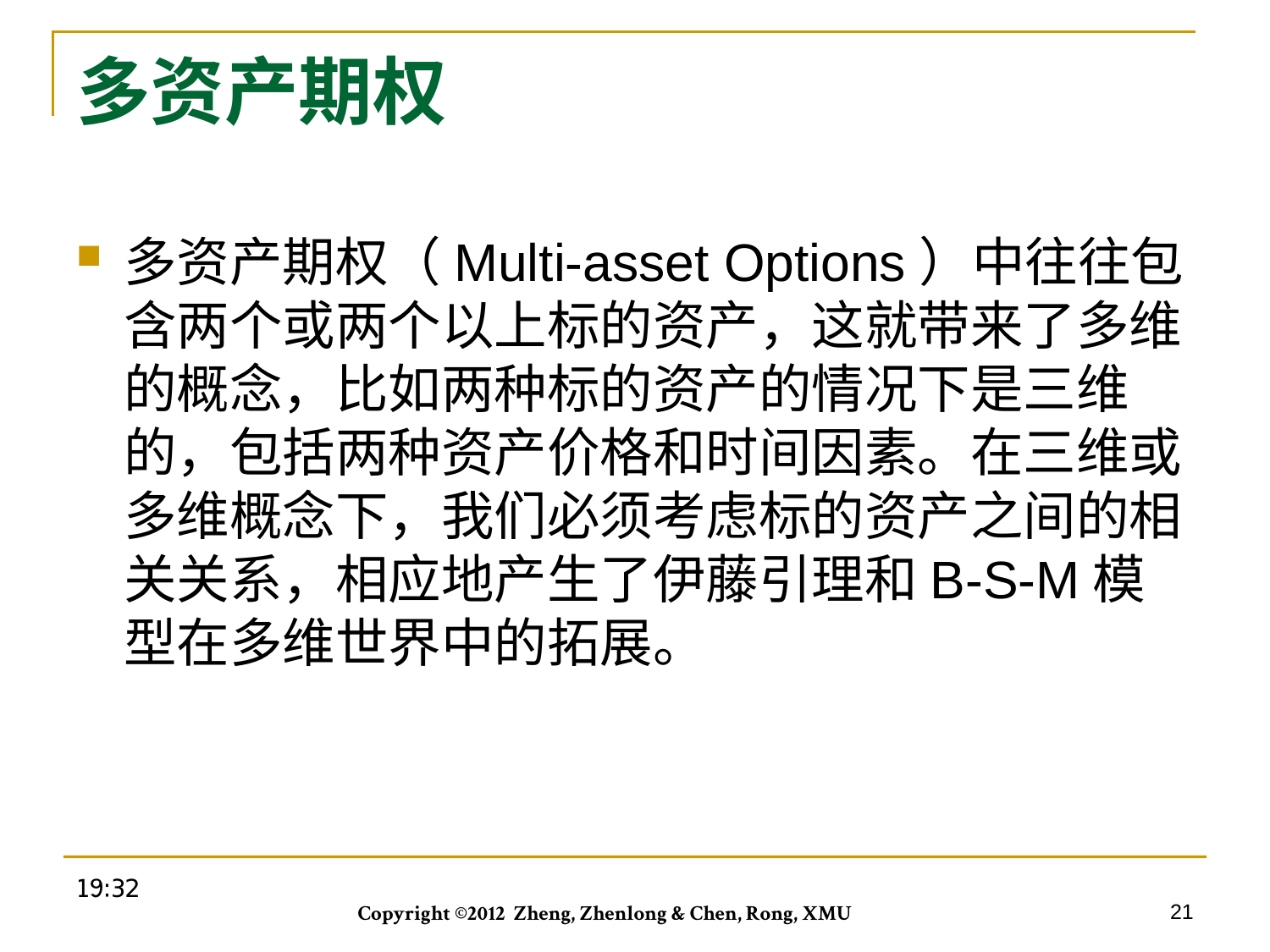

# 多资产期权
多资产期权（Multi-asset Options）中往往包含两个或两个以上标的资产，这就带来了多维的概念，比如两种标的资产的情况下是三维的，包括两种资产价格和时间因素。在三维或多维概念下，我们必须考虑标的资产之间的相关关系，相应地产生了伊藤引理和B-S-M模型在多维世界中的拓展。
19:32
21
Copyright ©2012  Zheng, Zhenlong & Chen, Rong, XMU